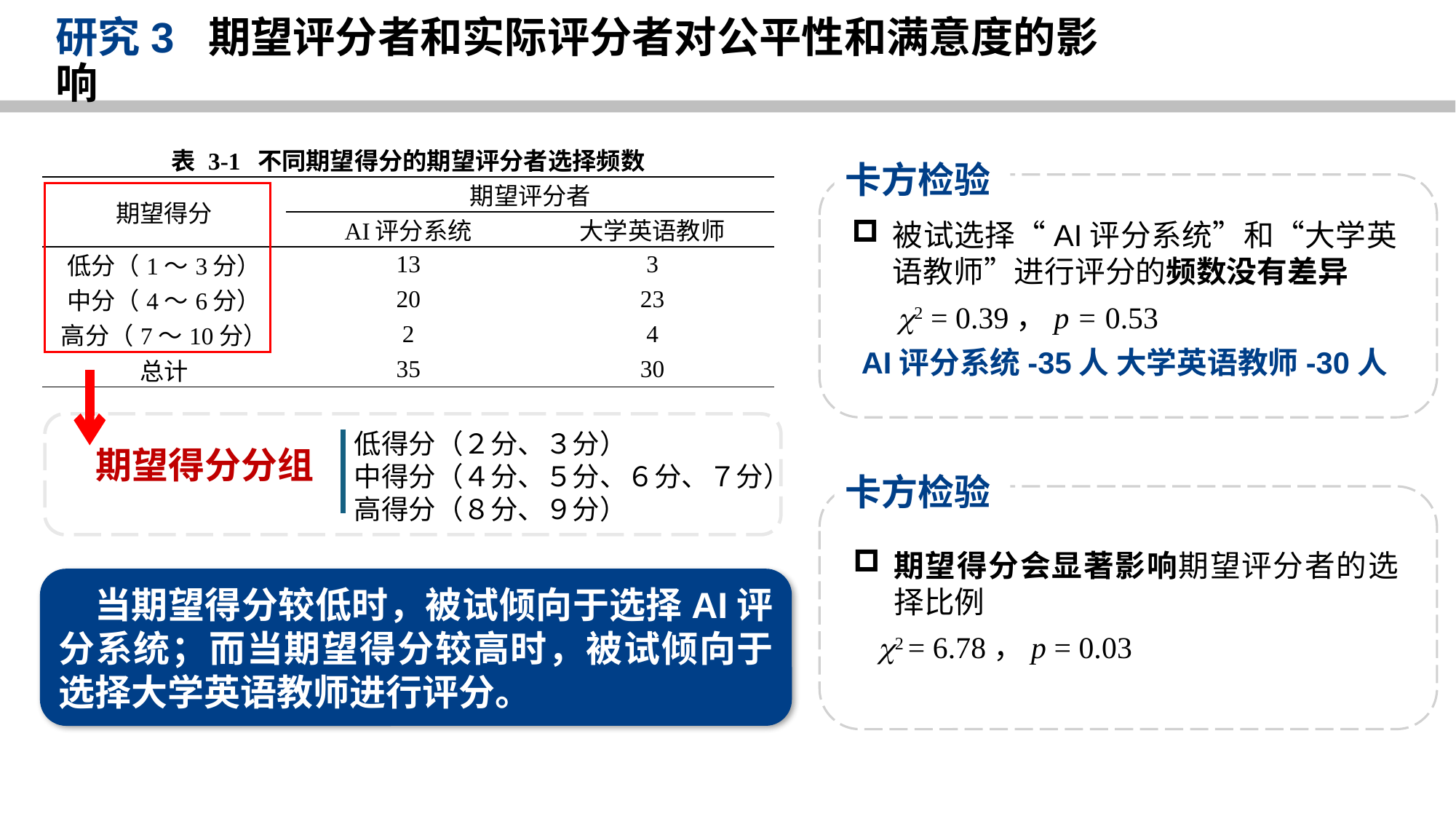

# 研究3  期望评分者和实际评分者对公平性和满意度的影响
| 表 3-1 不同期望得分的期望评分者选择频数 |  |  |
| --- | --- | --- |
| 期望得分 | 期望评分者 |  |
|  | AI评分系统 | 大学英语教师 |
| 低分（1～3分） | 13 | 3 |
| 中分（4～6分） | 20 | 23 |
| 高分（7～10分） | 2 | 4 |
| 总计 | 35 | 30 |
卡方检验

被试选择“AI评分系统”和“大学英语教师”进行评分的频数没有差异
      χ2 = 0.39，p = 0.53
AI评分系统-35人 大学英语教师-30人

低得分（２分、３分）
中得分（４分、５分、６分、７分）
高得分（８分、９分）
期望得分分组
卡方检验

期望得分会显著影响期望评分者的选择比例
   χ2 = 6.78，p = 0.03

当期望得分较低时，被试倾向于选择AI评分系统；而当期望得分较高时，被试倾向于选择大学英语教师进行评分。